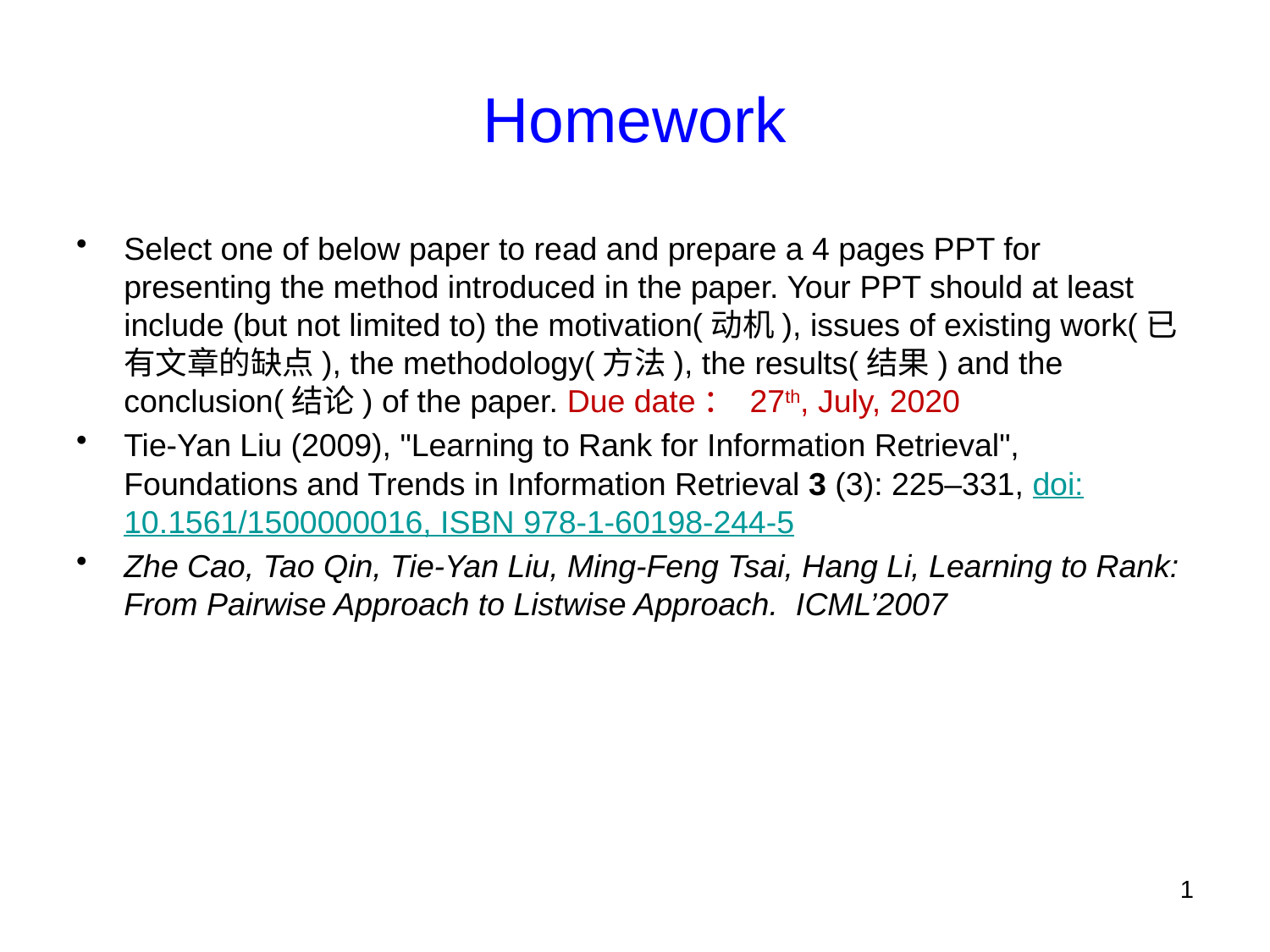

# Homework
Select one of below paper to read and prepare a 4 pages PPT for presenting the method introduced in the paper. Your PPT should at least include (but not limited to) the motivation(动机), issues of existing work(已有文章的缺点), the methodology(方法), the results(结果) and the conclusion(结论) of the paper. Due date： 27th, July, 2020
Tie-Yan Liu (2009), "Learning to Rank for Information Retrieval", Foundations and Trends in Information Retrieval 3 (3): 225–331, doi:10.1561/1500000016, ISBN 978-1-60198-244-5
Zhe Cao, Tao Qin, Tie-Yan Liu, Ming-Feng Tsai, Hang Li, Learning to Rank: From Pairwise Approach to Listwise Approach.  ICML’2007

1